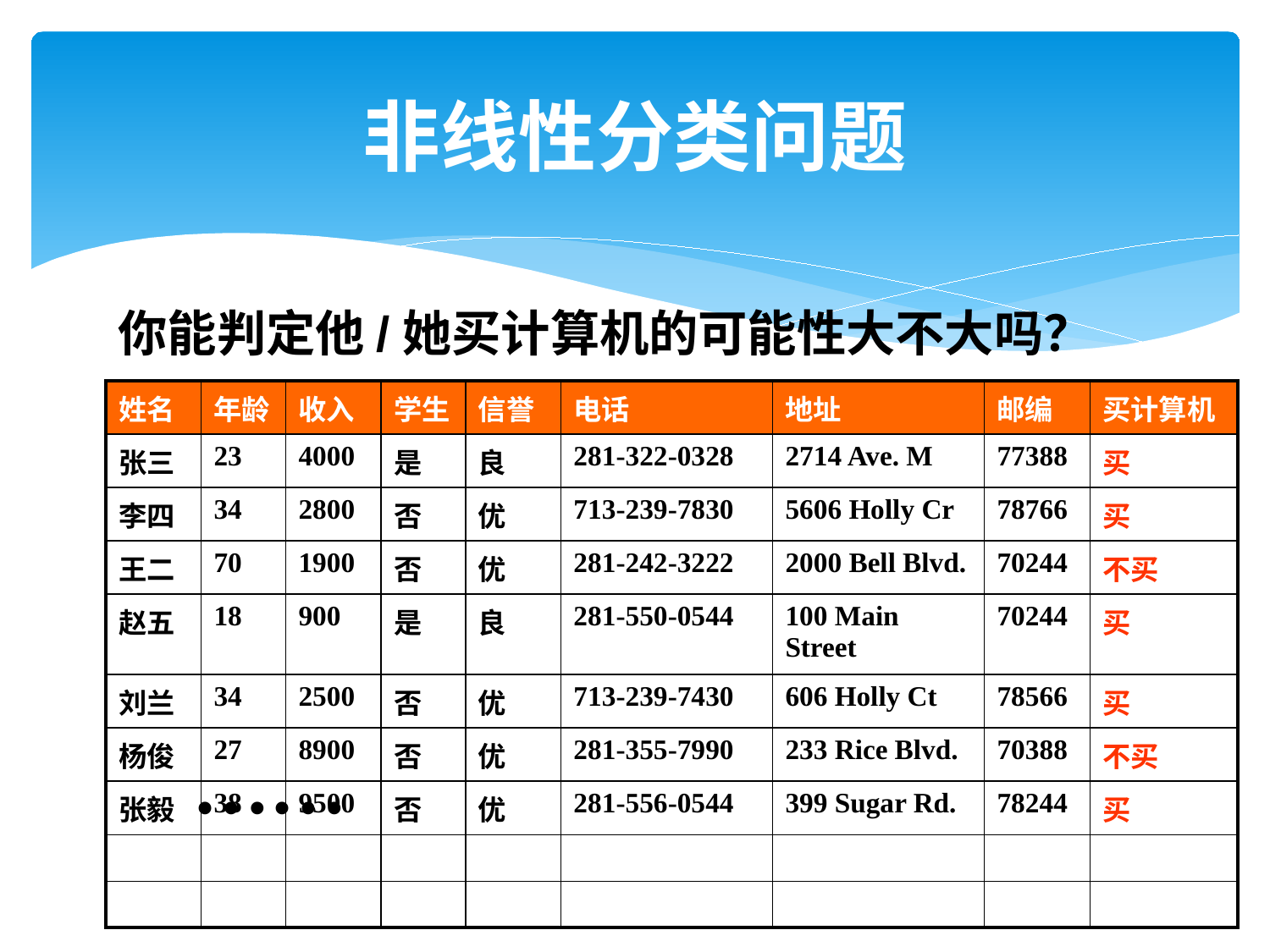

# 非线性分类问题
你能判定他/她买计算机的可能性大不大吗？
| 姓名 | 年龄 | 收入 | 学生 | 信誉 | 电话 | 地址 | 邮编 | 买计算机 |
| --- | --- | --- | --- | --- | --- | --- | --- | --- |
| 张三 | 23 | 4000 | 是 | 良 | 281-322-0328 | 2714 Ave. M | 77388 | 买 |
| 李四 | 34 | 2800 | 否 | 优 | 713-239-7830 | 5606 Holly Cr | 78766 | 买 |
| 王二 | 70 | 1900 | 否 | 优 | 281-242-3222 | 2000 Bell Blvd. | 70244 | 不买 |
| 赵五 | 18 | 900 | 是 | 良 | 281-550-0544 | 100 Main Street | 70244 | 买 |
| 刘兰 | 34 | 2500 | 否 | 优 | 713-239-7430 | 606 Holly Ct | 78566 | 买 |
| 杨俊 | 27 | 8900 | 否 | 优 | 281-355-7990 | 233 Rice Blvd. | 70388 | 不买 |
| 张毅 | 38 | 9500 | 否 | 优 | 281-556-0544 | 399 Sugar Rd. | 78244 | 买 |
|  |  |  |  |  |  |  |  |  |
|  |  |  |  |  |  |  |  |  |
……